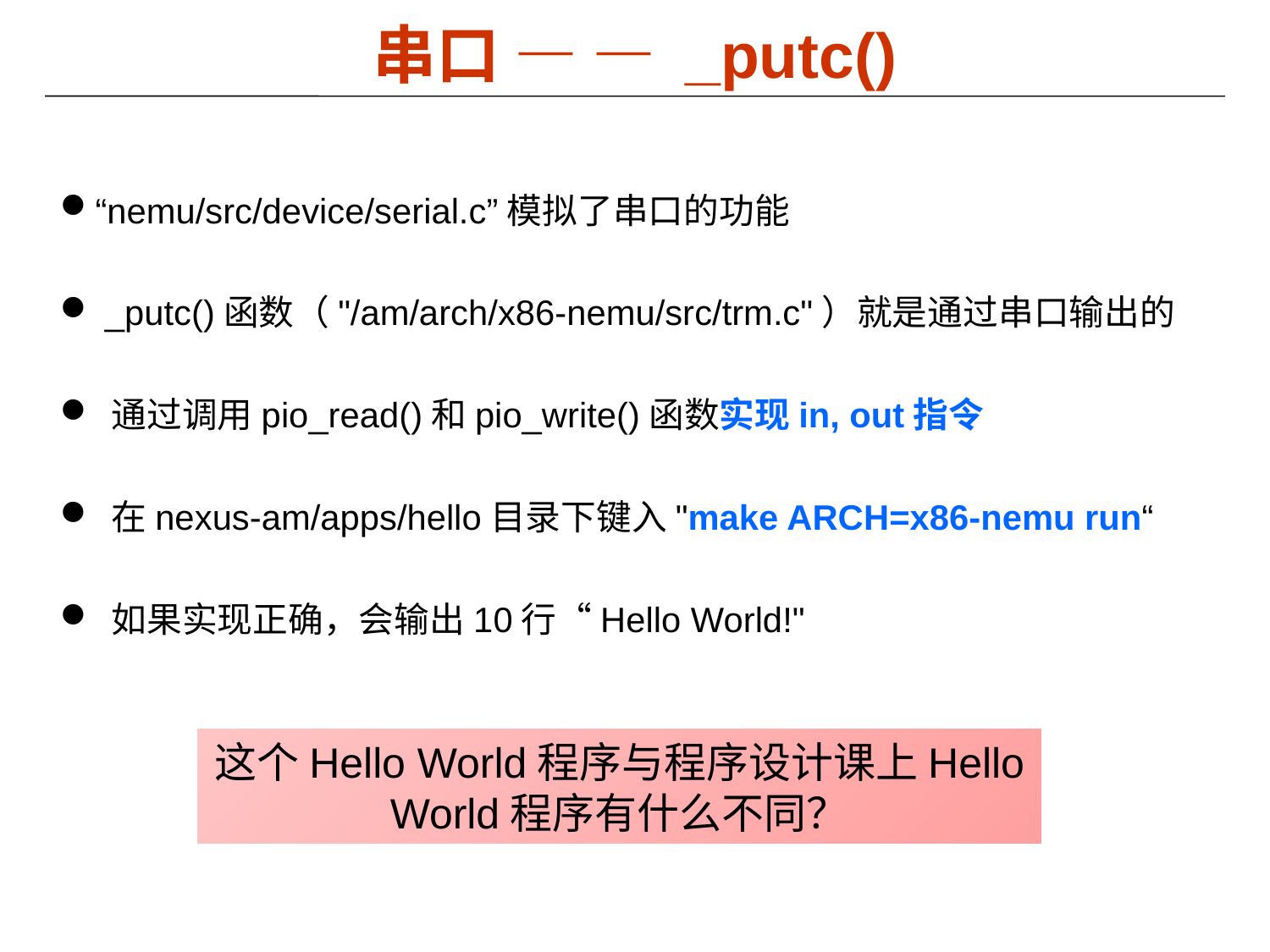

# 串口 — — _putc()
“nemu/src/device/serial.c”模拟了串口的功能
 _putc()函数（"/am/arch/x86-nemu/src/trm.c"）就是通过串口输出的
 通过调用pio_read()和pio_write()函数实现in, out指令
 在nexus-am/apps/hello目录下键入"make ARCH=x86-nemu run“
 如果实现正确，会输出10行“Hello World!"
这个Hello World程序与程序设计课上Hello World程序有什么不同？